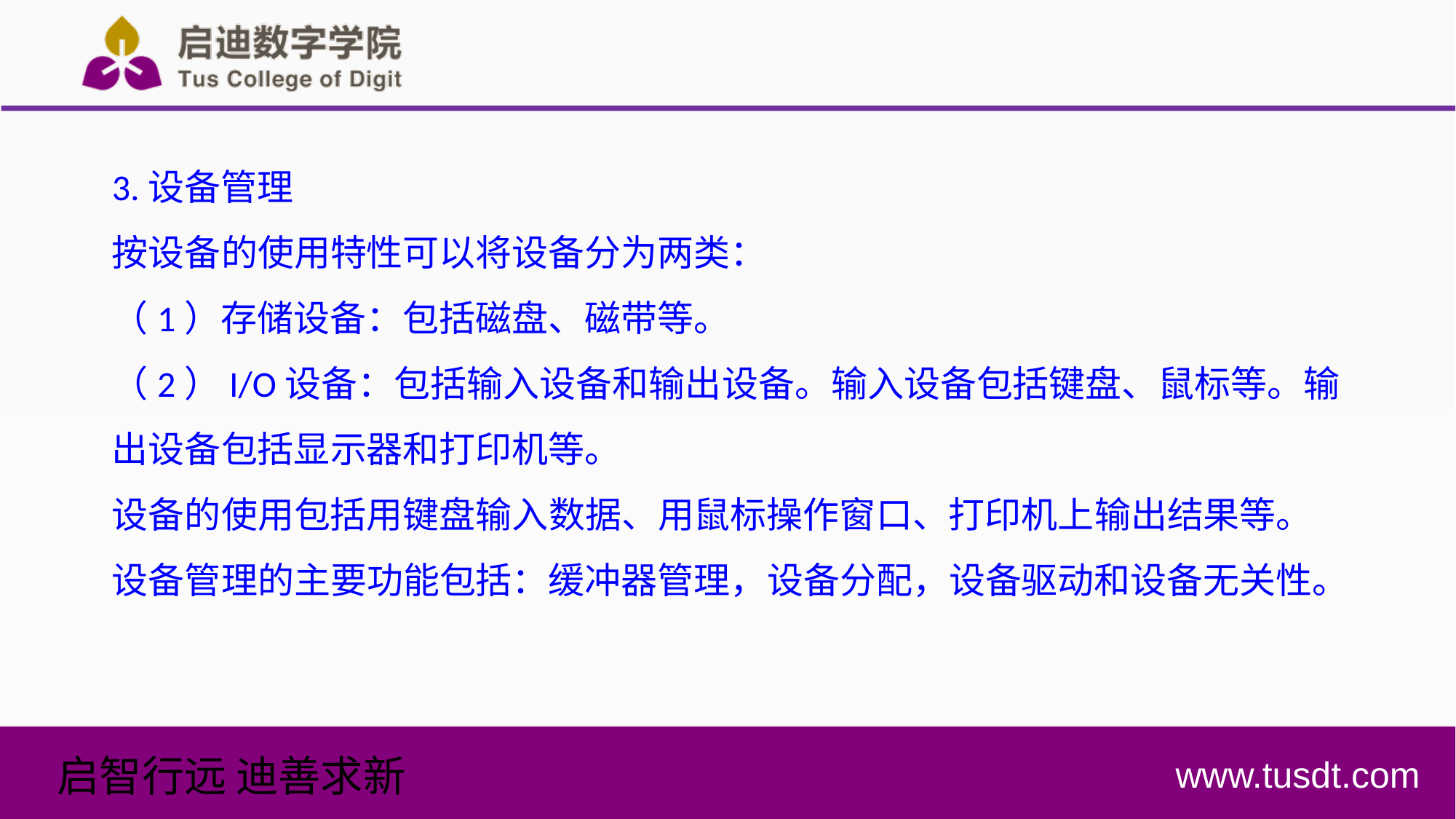

3.设备管理
按设备的使用特性可以将设备分为两类：
（1）存储设备：包括磁盘、磁带等。
（2）I/O设备：包括输入设备和输出设备。输入设备包括键盘、鼠标等。输出设备包括显示器和打印机等。
设备的使用包括用键盘输入数据、用鼠标操作窗口、打印机上输出结果等。
设备管理的主要功能包括：缓冲器管理，设备分配，设备驱动和设备无关性。